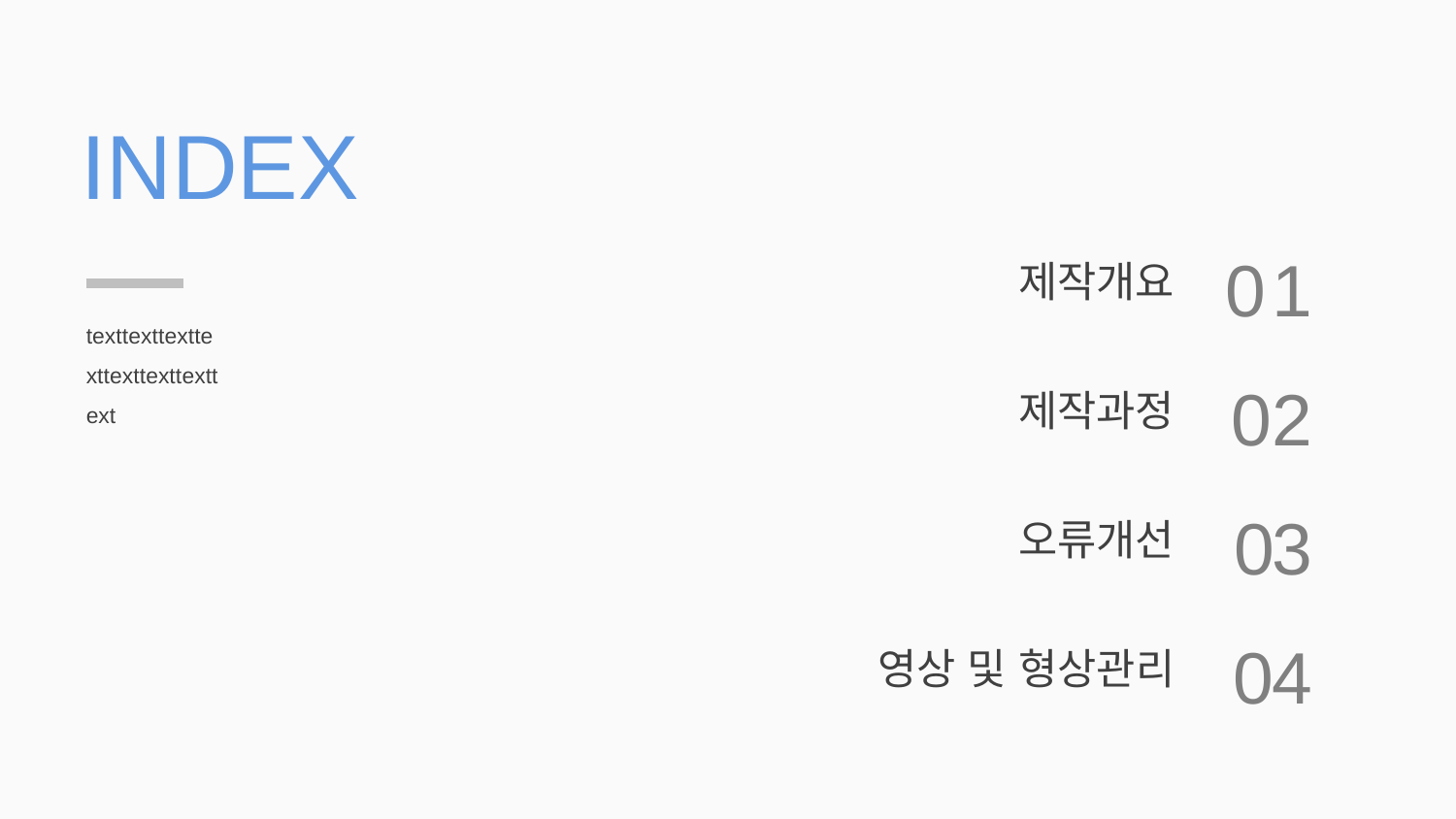

INDEX
제작개요
01
texttexttexttexttexttexttexttext
제작과정
02
오류개선
03
영상 및 형상관리
04